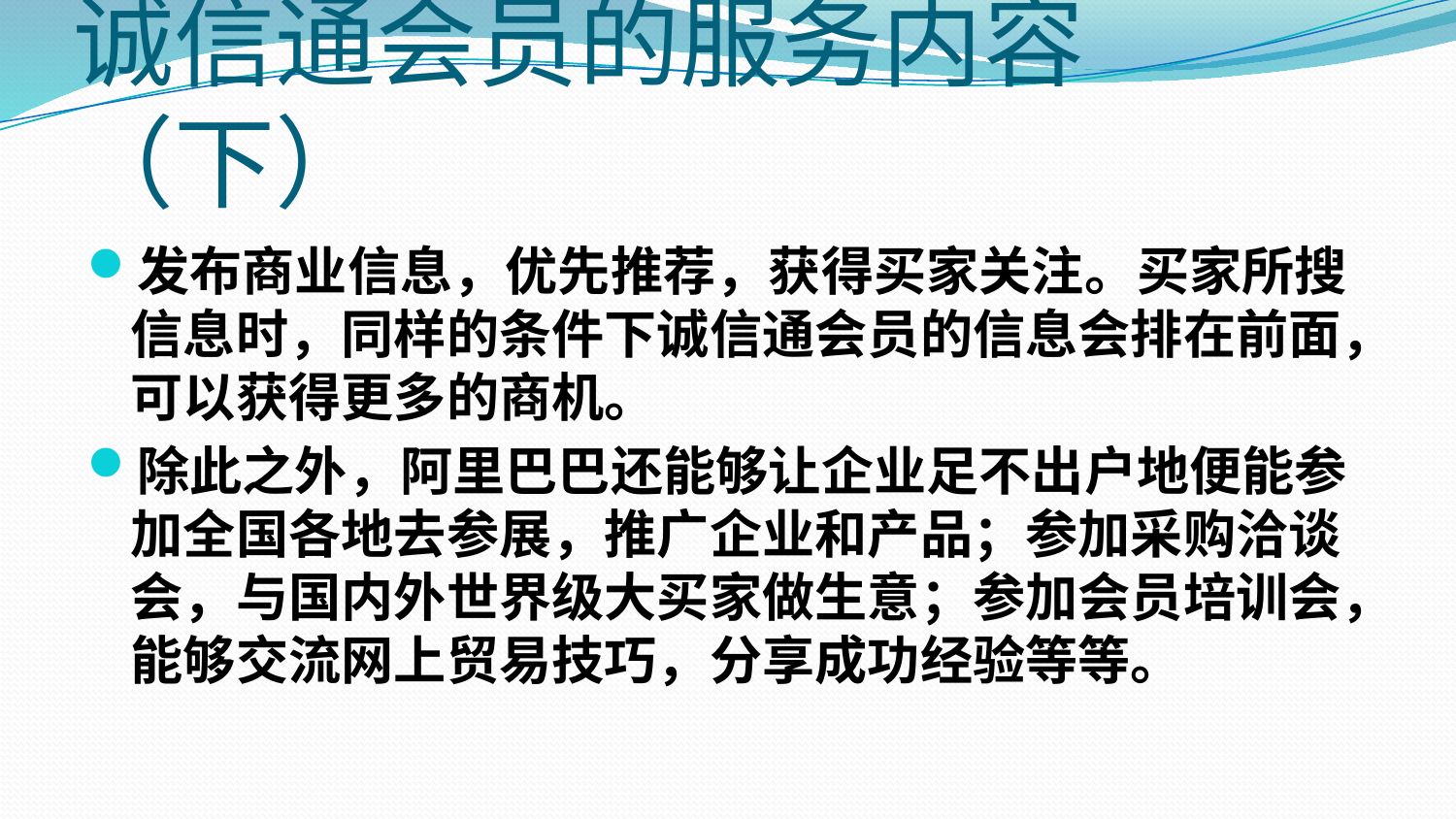

# 诚信通会员的服务内容（下）
发布商业信息，优先推荐，获得买家关注。买家所搜信息时，同样的条件下诚信通会员的信息会排在前面，可以获得更多的商机。
除此之外，阿里巴巴还能够让企业足不出户地便能参加全国各地去参展，推广企业和产品；参加采购洽谈会，与国内外世界级大买家做生意；参加会员培训会，能够交流网上贸易技巧，分享成功经验等等。